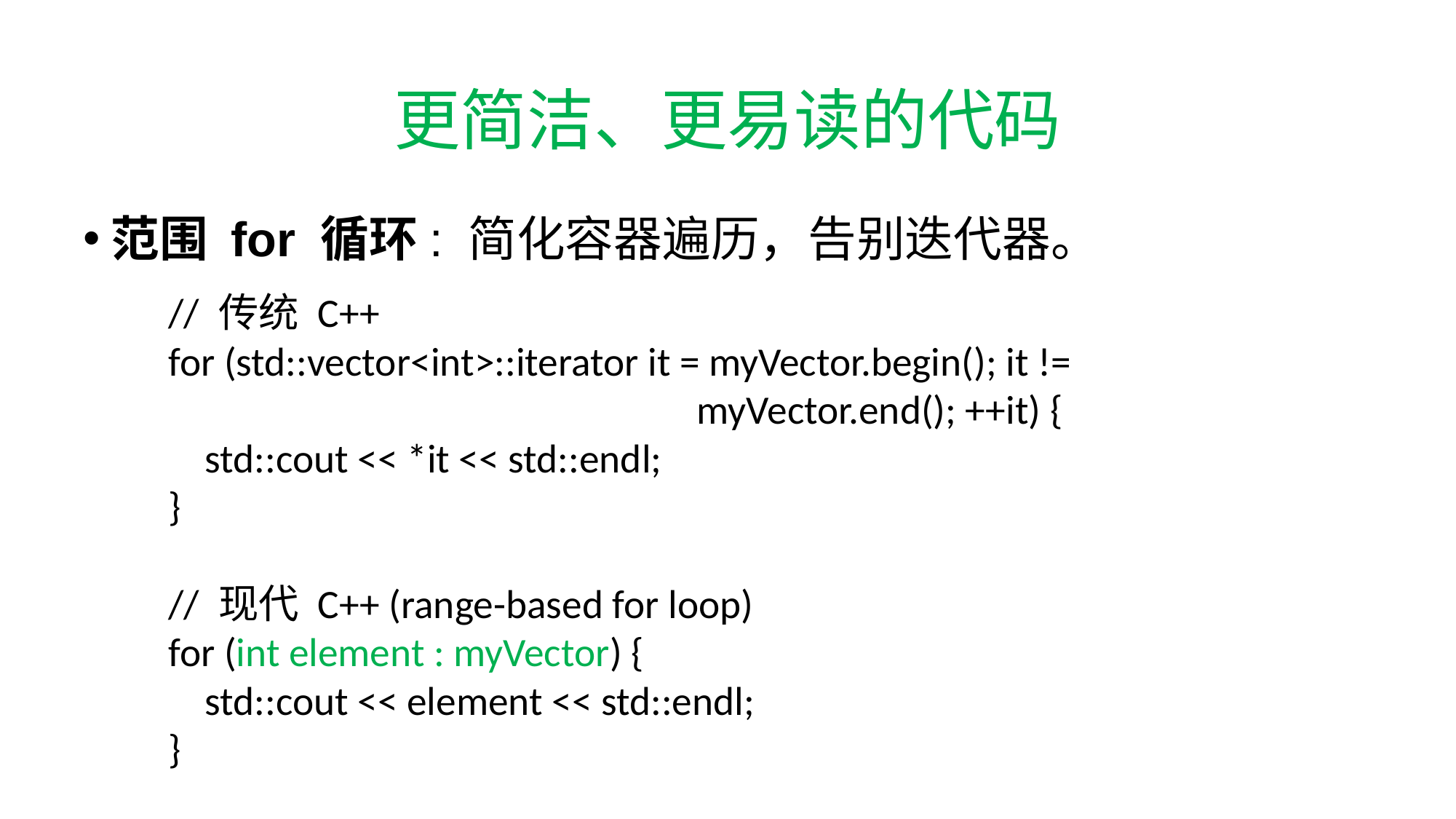

# 更简洁、更易读的代码
范围 for 循环: 简化容器遍历，告别迭代器。

// 传统 C++
for (std::vector<int>::iterator it = myVector.begin(); it !=
                                                          myVector.end(); ++it) {
    std::cout << *it << std::endl;
}

// 现代 C++ (range-based for loop)
for (int element : myVector) {
    std::cout << element << std::endl;
}